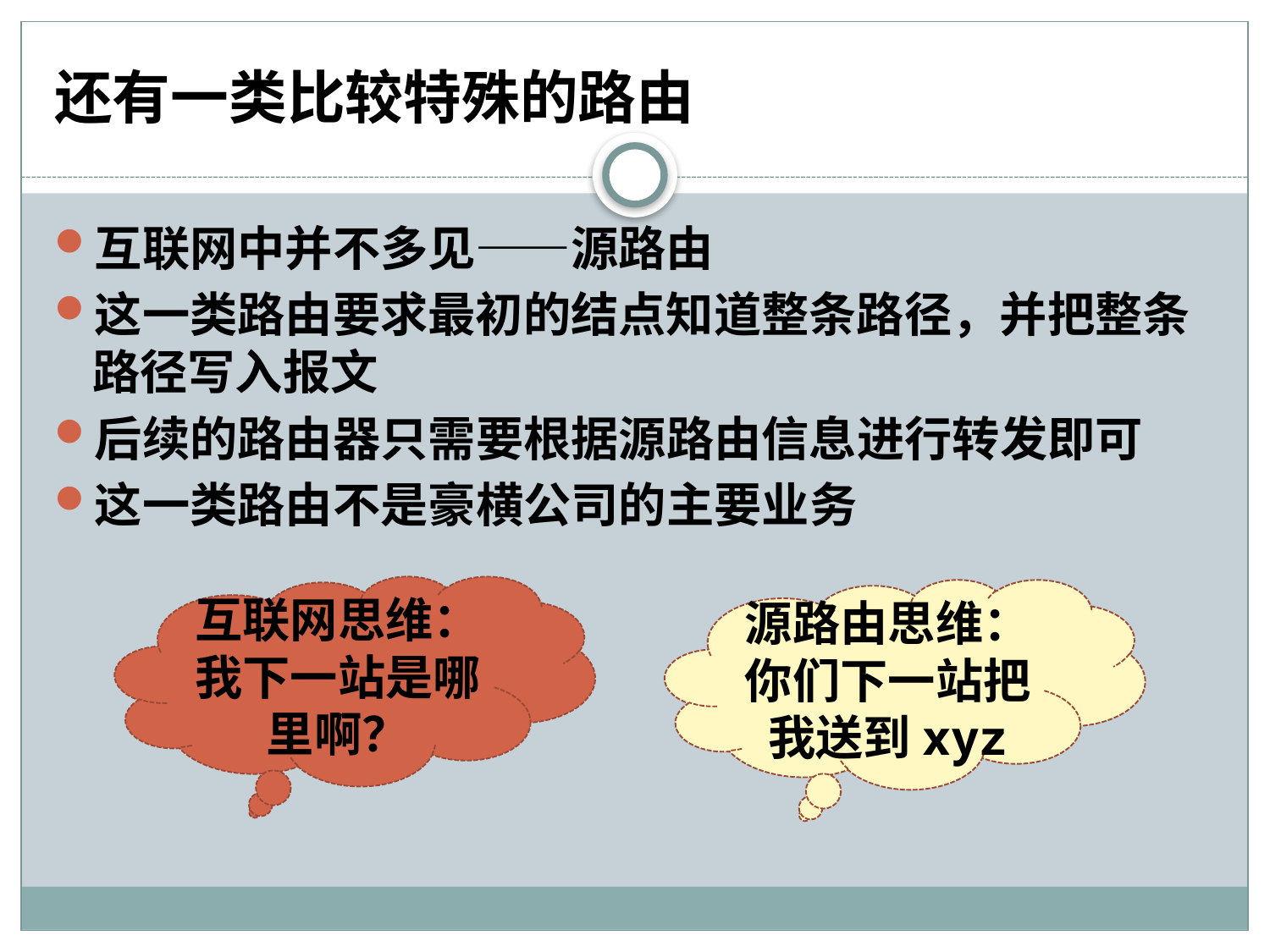

# 还有一类比较特殊的路由
互联网中并不多见——源路由
这一类路由要求最初的结点知道整条路径，并把整条路径写入报文
后续的路由器只需要根据源路由信息进行转发即可
这一类路由不是豪横公司的主要业务
互联网思维：我下一站是哪里啊？
源路由思维：你们下一站把我送到xyz